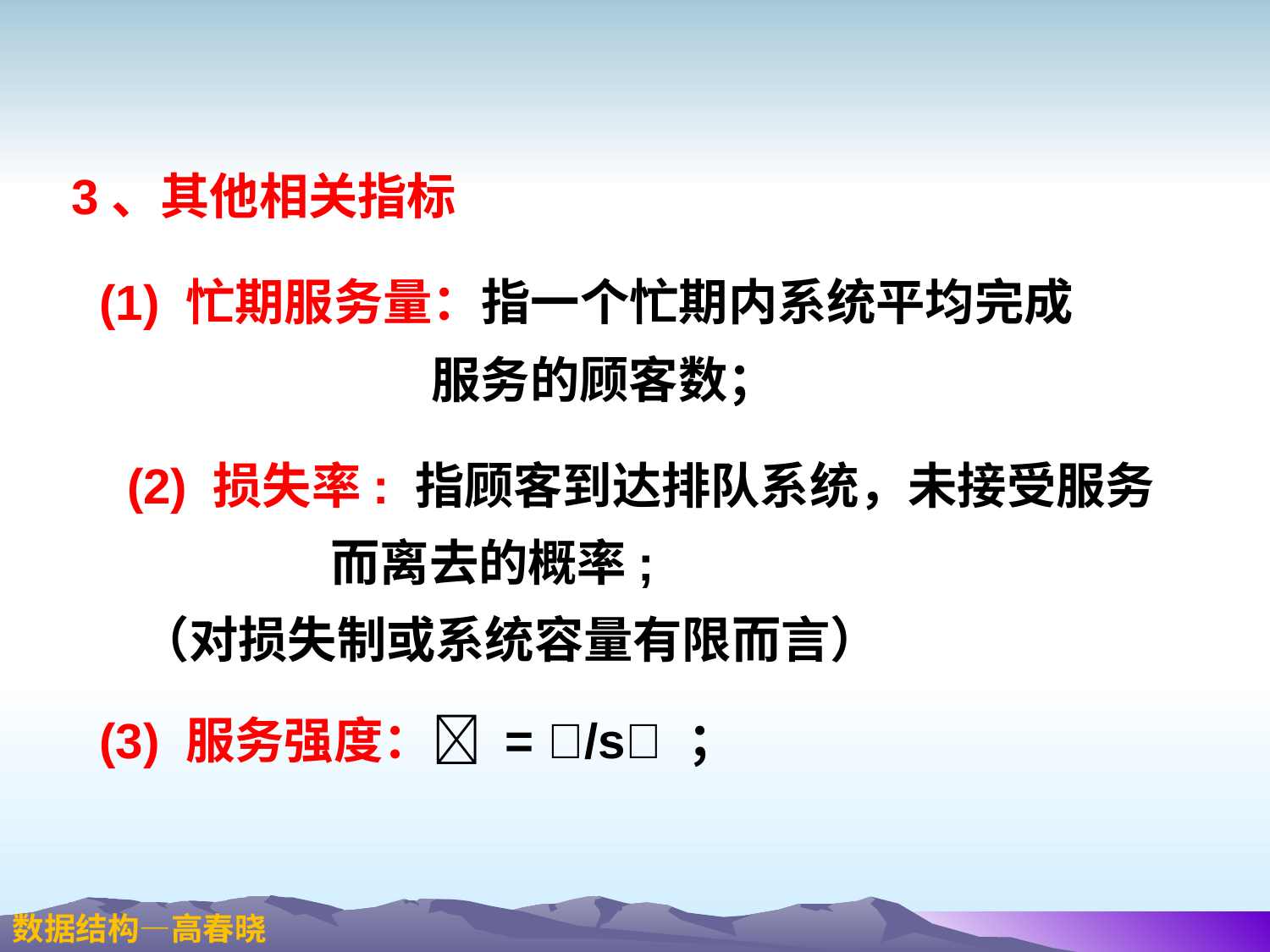

3、其他相关指标
  (1) 忙期服务量：指一个忙期内系统平均完成
                               服务的顾客数；
    (2) 损失率: 指顾客到达排队系统，未接受服务
                      而离去的概率;
     （对损失制或系统容量有限而言）
  (3) 服务强度：ρ = λ/sμ ；